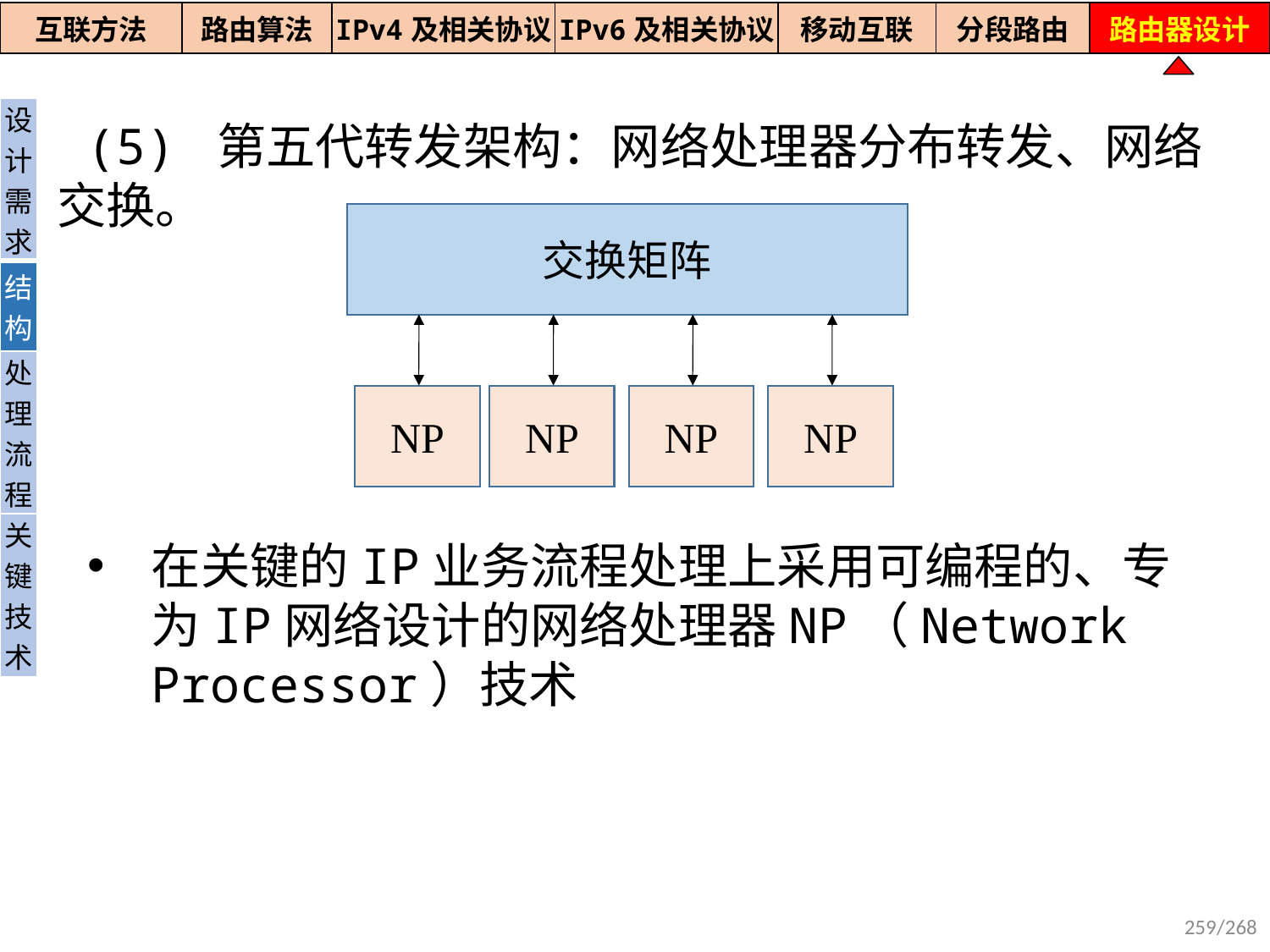

| 互联方法 | 路由算法 | IPv4及相关协议 | IPv6及相关协议 | 移动互联 | 分段路由 | 路由器设计 |
| --- | --- | --- | --- | --- | --- | --- |

| 设计需求 |
| --- |
| 结构 |
| 处理流程 |
| 关键技术 |
 (5) 第五代转发架构：网络处理器分布转发、网络交换。

交换矩阵

NP
NP
NP
NP
在关键的IP业务流程处理上采用可编程的、专为IP网络设计的网络处理器NP（Network Processor）技术
259/268